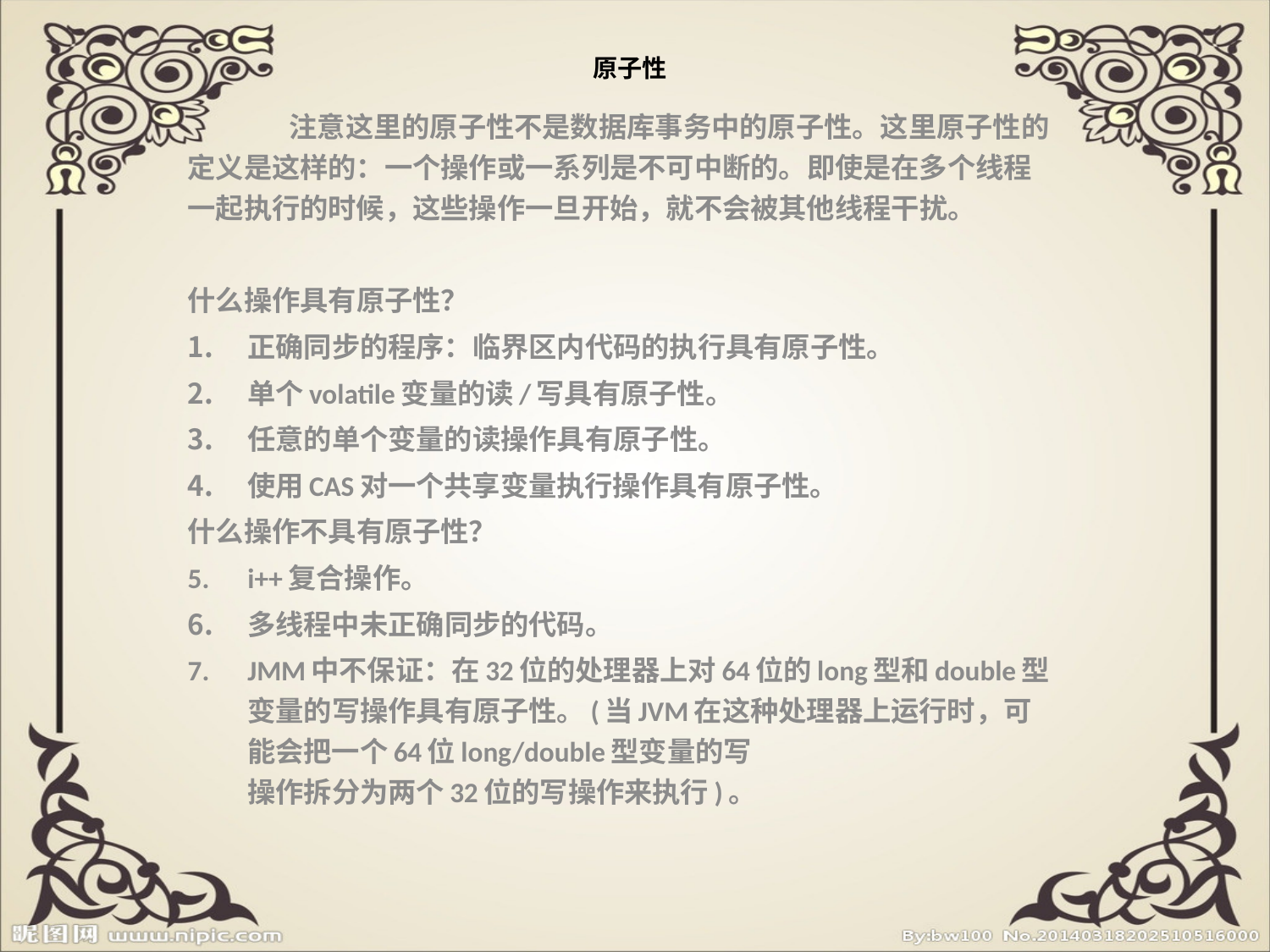

# 原子性
	注意这里的原子性不是数据库事务中的原子性。这里原子性的定义是这样的：一个操作或一系列是不可中断的。即使是在多个线程一起执行的时候，这些操作一旦开始，就不会被其他线程干扰。

什么操作具有原子性？
正确同步的程序：临界区内代码的执行具有原子性。
单个volatile变量的读/写具有原子性。
任意的单个变量的读操作具有原子性。
使用CAS对一个共享变量执行操作具有原子性。
什么操作不具有原子性？
i++复合操作。
多线程中未正确同步的代码。
JMM中不保证：在32位的处理器上对64位的long型和double型变量的写操作具有原子性。(当JVM在这种处理器上运行时，可能会把一个64位long/double型变量的写
操作拆分为两个32位的写操作来执行)。